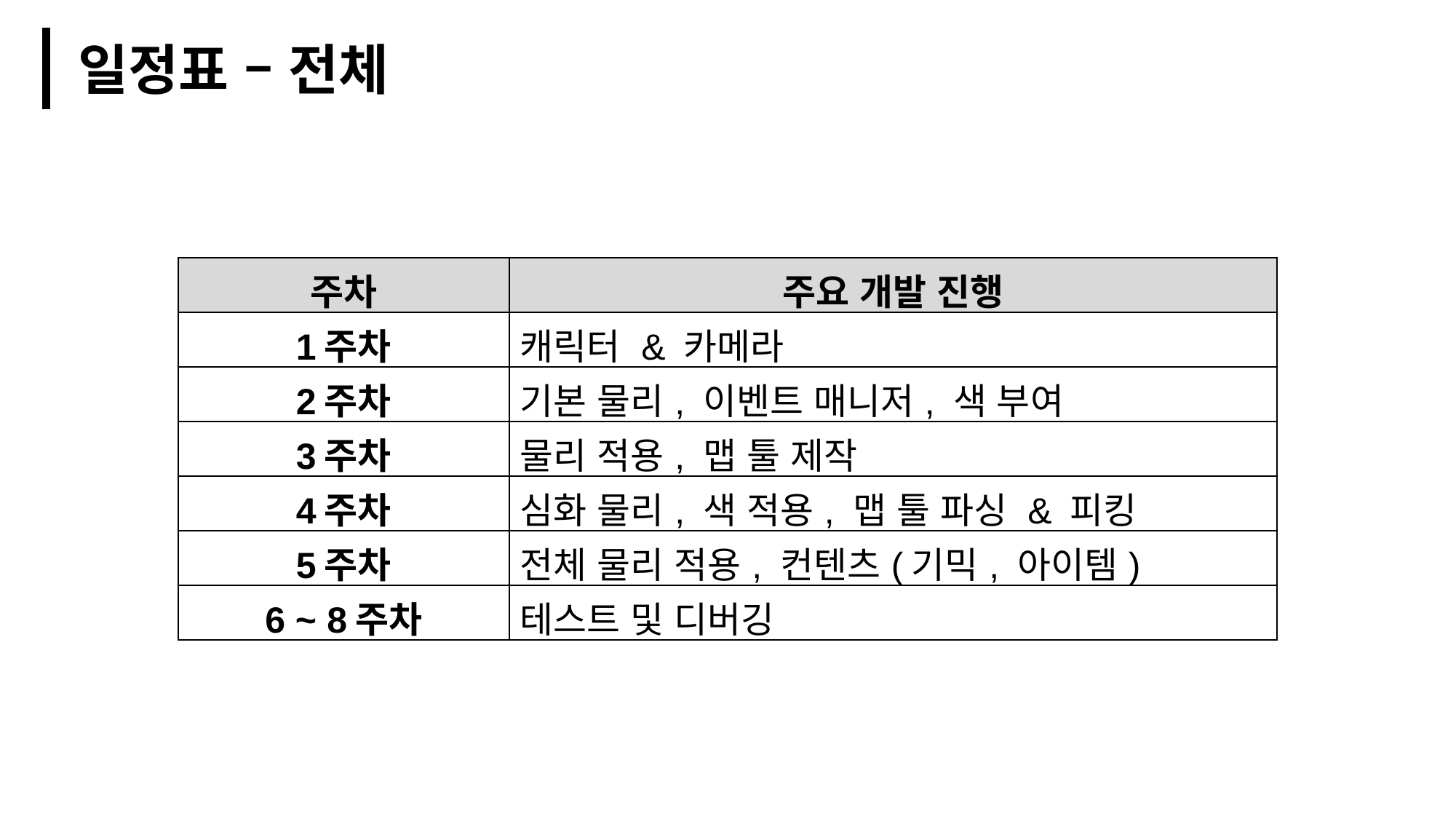

일정표 – 전체
| 주차 | 주요 개발 진행 |
| --- | --- |
| 1주차 | 캐릭터 & 카메라 |
| 2주차 | 기본 물리, 이벤트 매니저, 색 부여 |
| 3주차 | 물리 적용, 맵 툴 제작 |
| 4주차 | 심화 물리, 색 적용, 맵 툴 파싱 & 피킹 |
| 5주차 | 전체 물리 적용, 컨텐츠(기믹, 아이템) |
| 6 ~ 8주차 | 테스트 및 디버깅 |